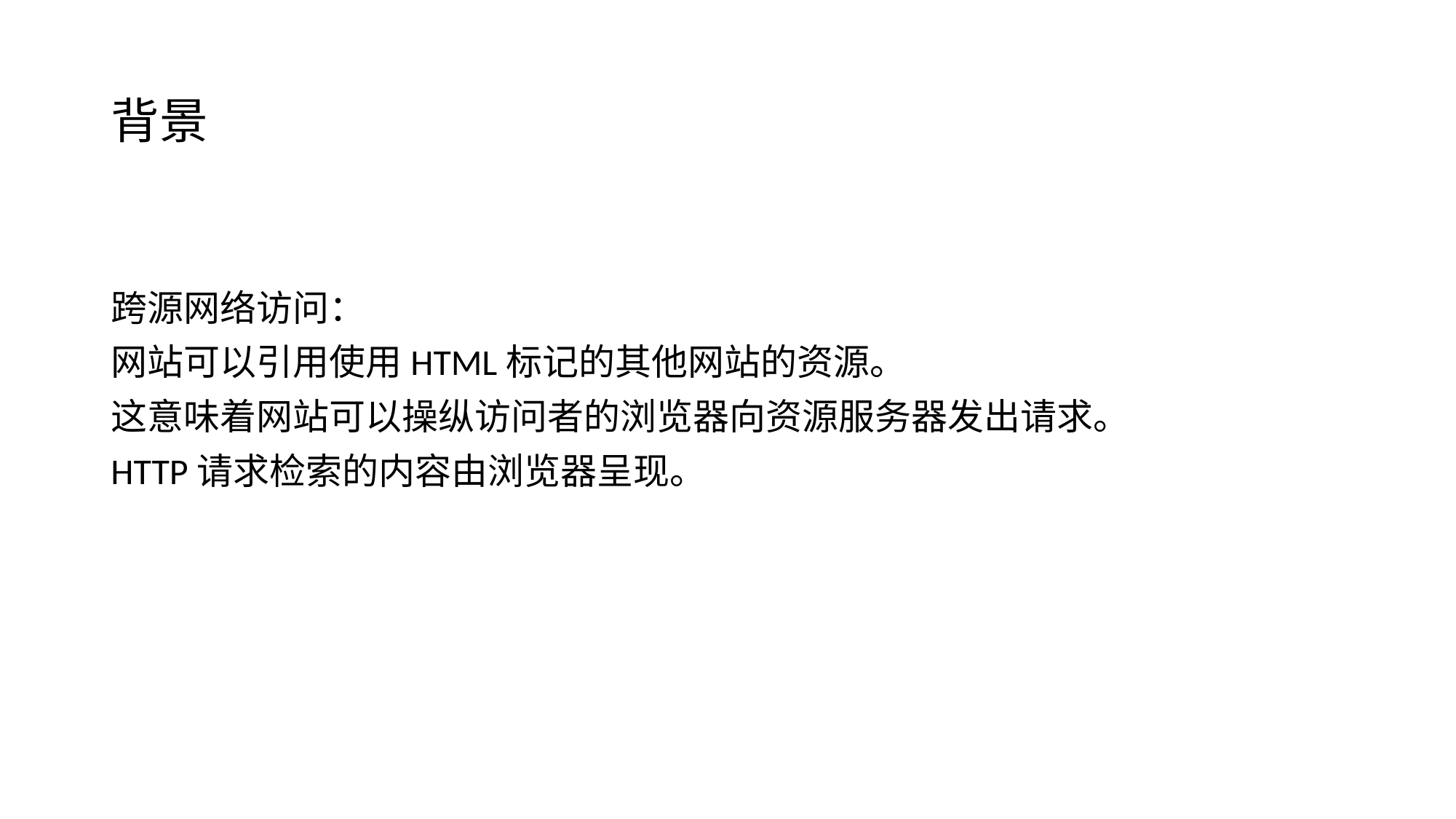

# 背景

跨源网络访问：
网站可以引用使用HTML标记的其他网站的资源。
这意味着网站可以操纵访问者的浏览器向资源服务器发出请求。
HTTP请求检索的内容由浏览器呈现。

4